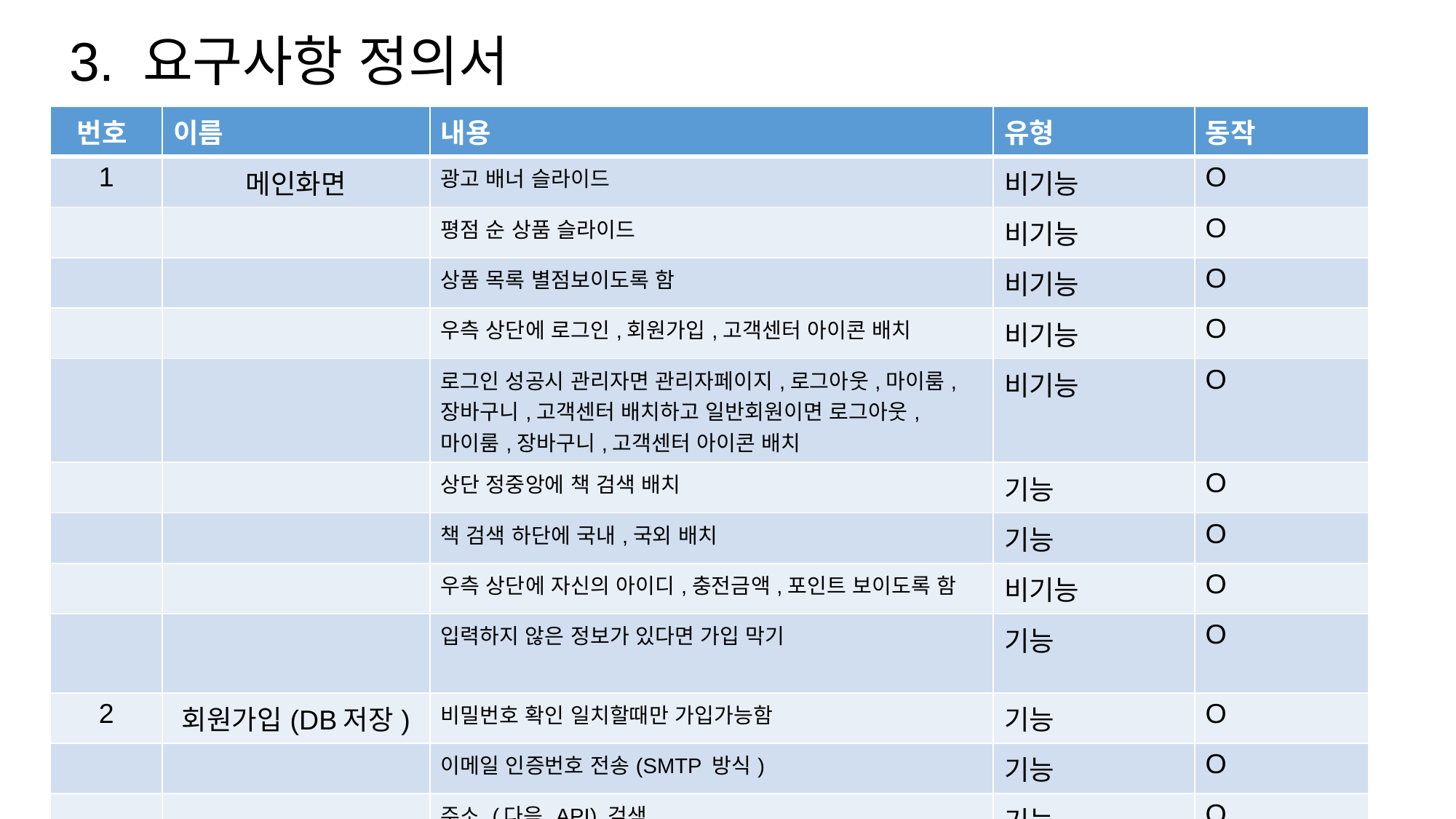

3. 요구사항 정의서
| 번호 | 이름 | 내용 | 유형 | 동작 |
| --- | --- | --- | --- | --- |
| 1 | 메인화면 | 광고 배너 슬라이드 | 비기능 | O |
|  |  | 평점 순 상품 슬라이드 | 비기능 | O |
|  |  | 상품 목록 별점보이도록 함 | 비기능 | O |
|  |  | 우측 상단에 로그인,회원가입,고객센터 아이콘 배치 | 비기능 | O |
|  |  | 로그인 성공시 관리자면 관리자페이지,로그아웃,마이룸,장바구니,고객센터 배치하고 일반회원이면 로그아웃,마이룸,장바구니,고객센터 아이콘 배치 | 비기능 | O |
|  |  | 상단 정중앙에 책 검색 배치 | 기능 | O |
|  |  | 책 검색 하단에 국내,국외 배치 | 기능 | O |
|  |  | 우측 상단에 자신의 아이디,충전금액,포인트 보이도록 함 | 비기능 | O |
|  |  | 입력하지 않은 정보가 있다면 가입 막기 | 기능 | O |
| 2 | 회원가입(DB저장) | 비밀번호 확인 일치할때만 가입가능함 | 기능 | O |
|  |  | 이메일 인증번호 전송(SMTP 방식) | 기능 | O |
|  |  | 주소 (다음 API) 검색 | 기능 | O |
|  |  | 회원가입 성공시 DB에 저장(비밀번호는 암호화) | 기능 | O |